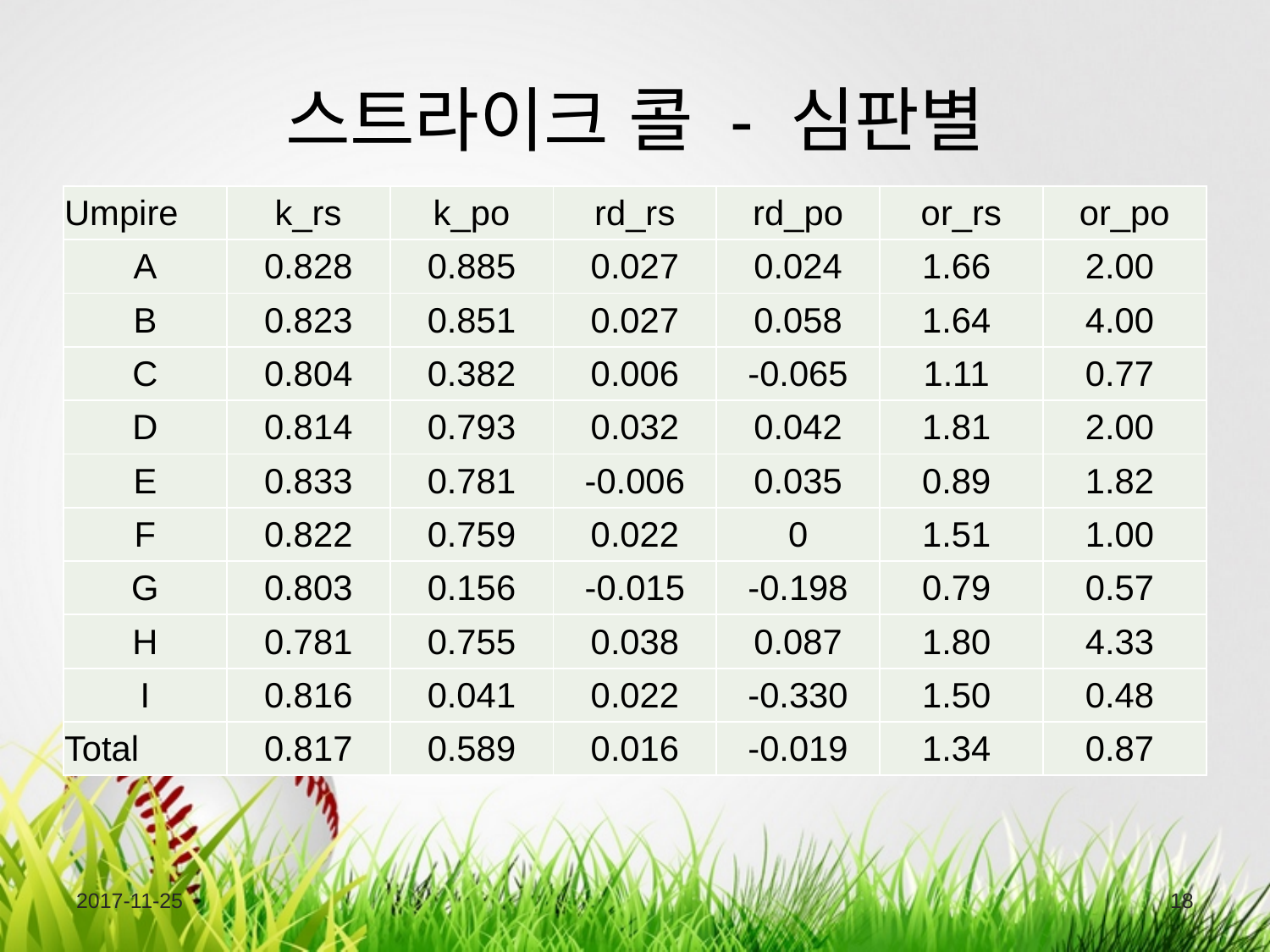

# 스트라이크 콜 - 심판별
| Umpire | k\_rs | k\_po | rd\_rs | rd\_po | or\_rs | or\_po |
| --- | --- | --- | --- | --- | --- | --- |
| A | 0.828 | 0.885 | 0.027 | 0.024 | 1.66 | 2.00 |
| B | 0.823 | 0.851 | 0.027 | 0.058 | 1.64 | 4.00 |
| C | 0.804 | 0.382 | 0.006 | -0.065 | 1.11 | 0.77 |
| D | 0.814 | 0.793 | 0.032 | 0.042 | 1.81 | 2.00 |
| E | 0.833 | 0.781 | -0.006 | 0.035 | 0.89 | 1.82 |
| F | 0.822 | 0.759 | 0.022 | 0 | 1.51 | 1.00 |
| G | 0.803 | 0.156 | -0.015 | -0.198 | 0.79 | 0.57 |
| H | 0.781 | 0.755 | 0.038 | 0.087 | 1.80 | 4.33 |
| I | 0.816 | 0.041 | 0.022 | -0.330 | 1.50 | 0.48 |
| Total | 0.817 | 0.589 | 0.016 | -0.019 | 1.34 | 0.87 |
2017-11-25
18